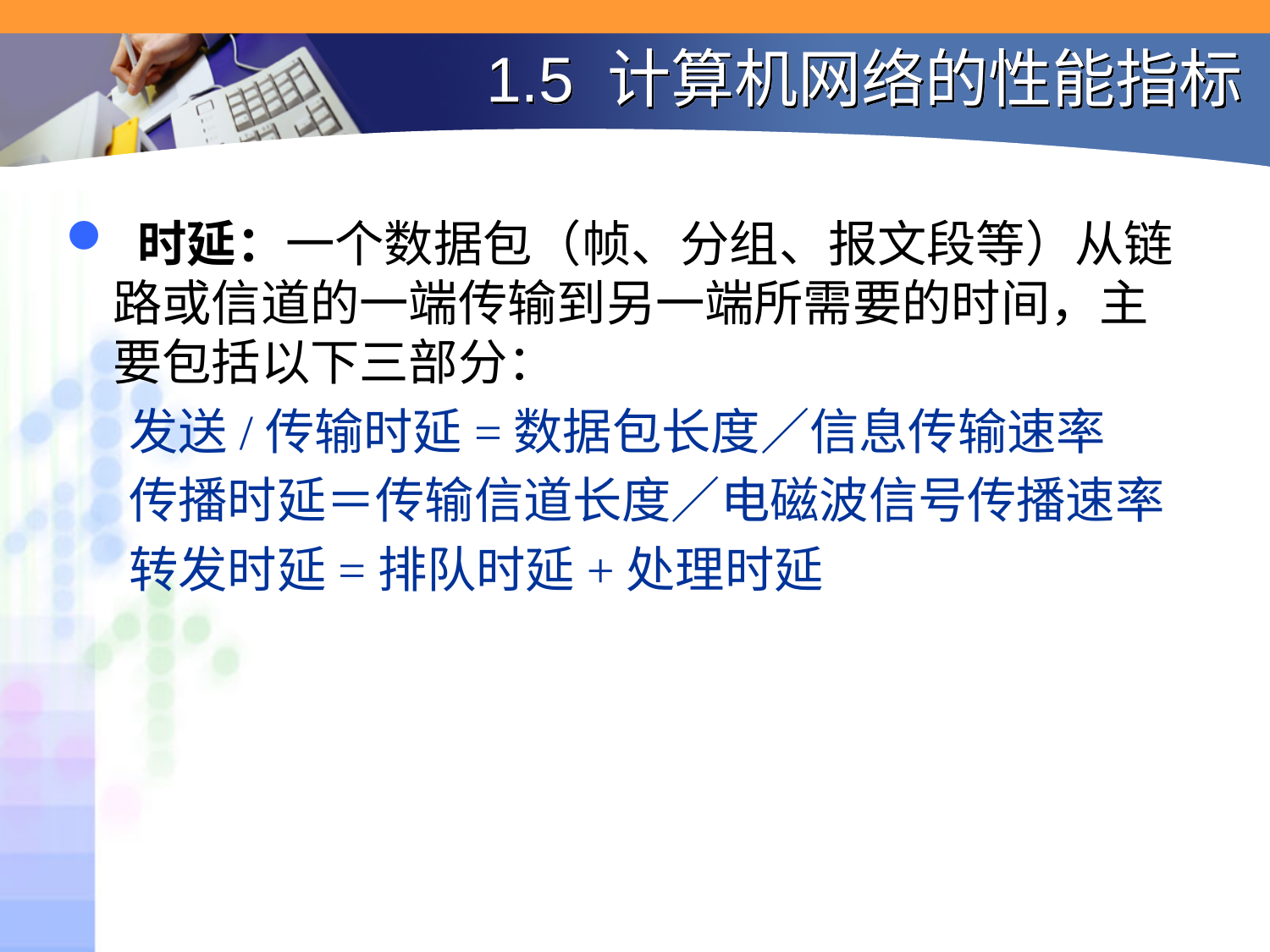

# 1.5 计算机网络的性能指标
 时延：一个数据包（帧、分组、报文段等）从链路或信道的一端传输到另一端所需要的时间，主要包括以下三部分：
发送/传输时延=数据包长度／信息传输速率
传播时延＝传输信道长度／电磁波信号传播速率
转发时延=排队时延+处理时延